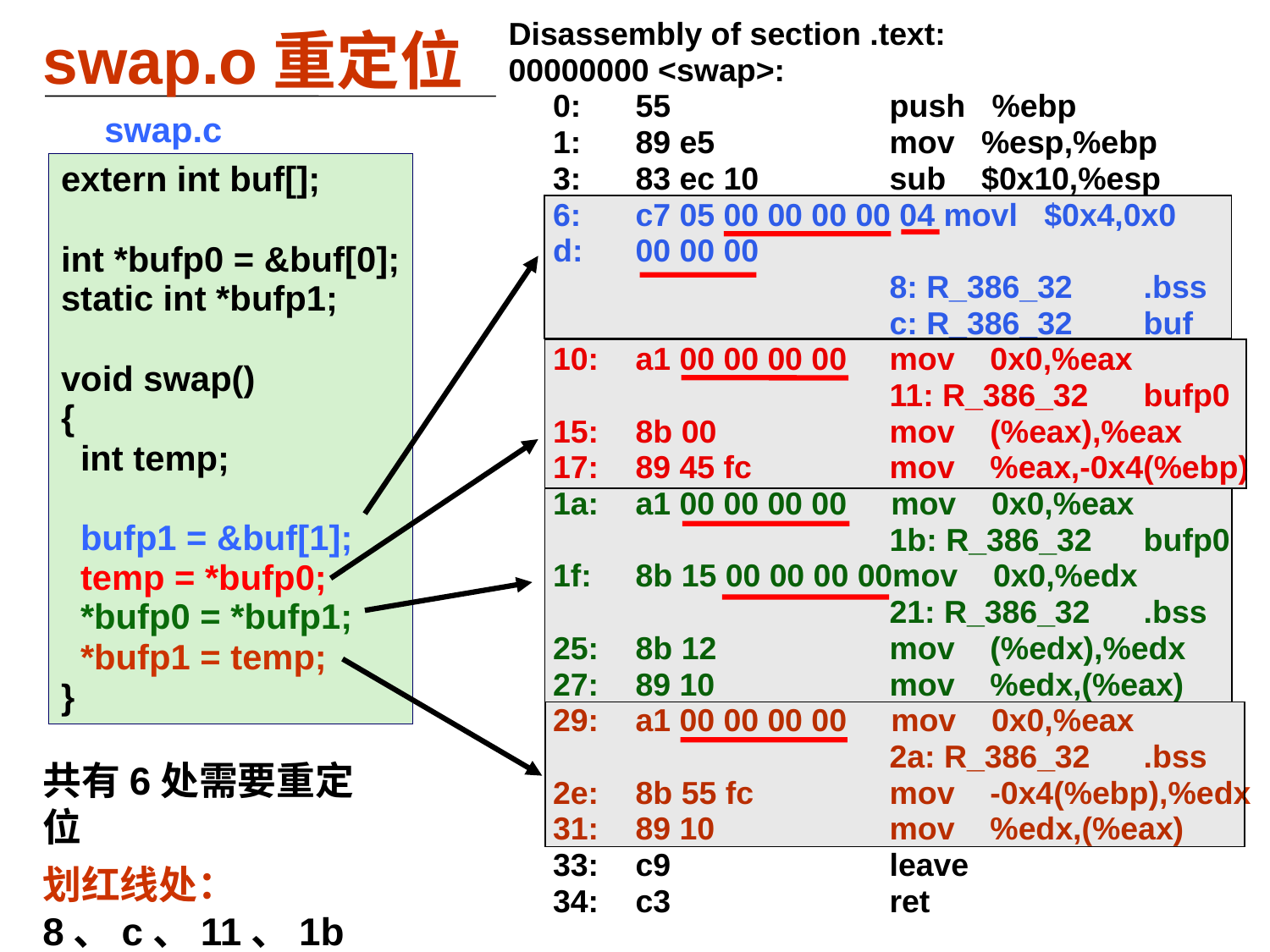

Disassembly of section .text:
00000000 <swap>:
     0:	55                   	push   %ebp
     1:	89 e5                	mov   %esp,%ebp
     3:	83 ec 10             	sub    $0x10,%esp
     6:	c7 05 00 00 00 00 04 movl   $0x4,0x0
     d:	00 00 00
   			8: R_386_32	.bss
			c: R_386_32	buf
     10:	a1 00 00 00 00    	mov    0x0,%eax
			11: R_386_32	bufp0
     15:	8b 00                	mov    (%eax),%eax
     17:	89 45 fc             	mov    %eax,-0x4(%ebp)
     1a:	a1 00 00 00 00     mov    0x0,%eax
  			1b: R_386_32	bufp0
     1f:	8b 15 00 00 00 00mov    0x0,%edx
			21: R_386_32	.bss
     25:	8b 12                	mov    (%edx),%edx
     27:	89 10                	mov    %edx,(%eax)
     29:	a1 00 00 00 00     mov    0x0,%eax
			2a: R_386_32	.bss
     2e:	8b 55 fc             	mov    -0x4(%ebp),%edx
     31:	89 10                	mov    %edx,(%eax)
     33:	c9                   	leave
     34:	c3                   	ret
# swap.o重定位
swap.c
extern int buf[];

int *bufp0 = &buf[0];
static int *bufp1;

void swap()
{
  int temp;

  bufp1 = &buf[1];
  temp = *bufp0;
  *bufp0 = *bufp1;
  *bufp1 = temp;
}

共有6处需要重定位
划红线处：8、c、11、1b、21、2a